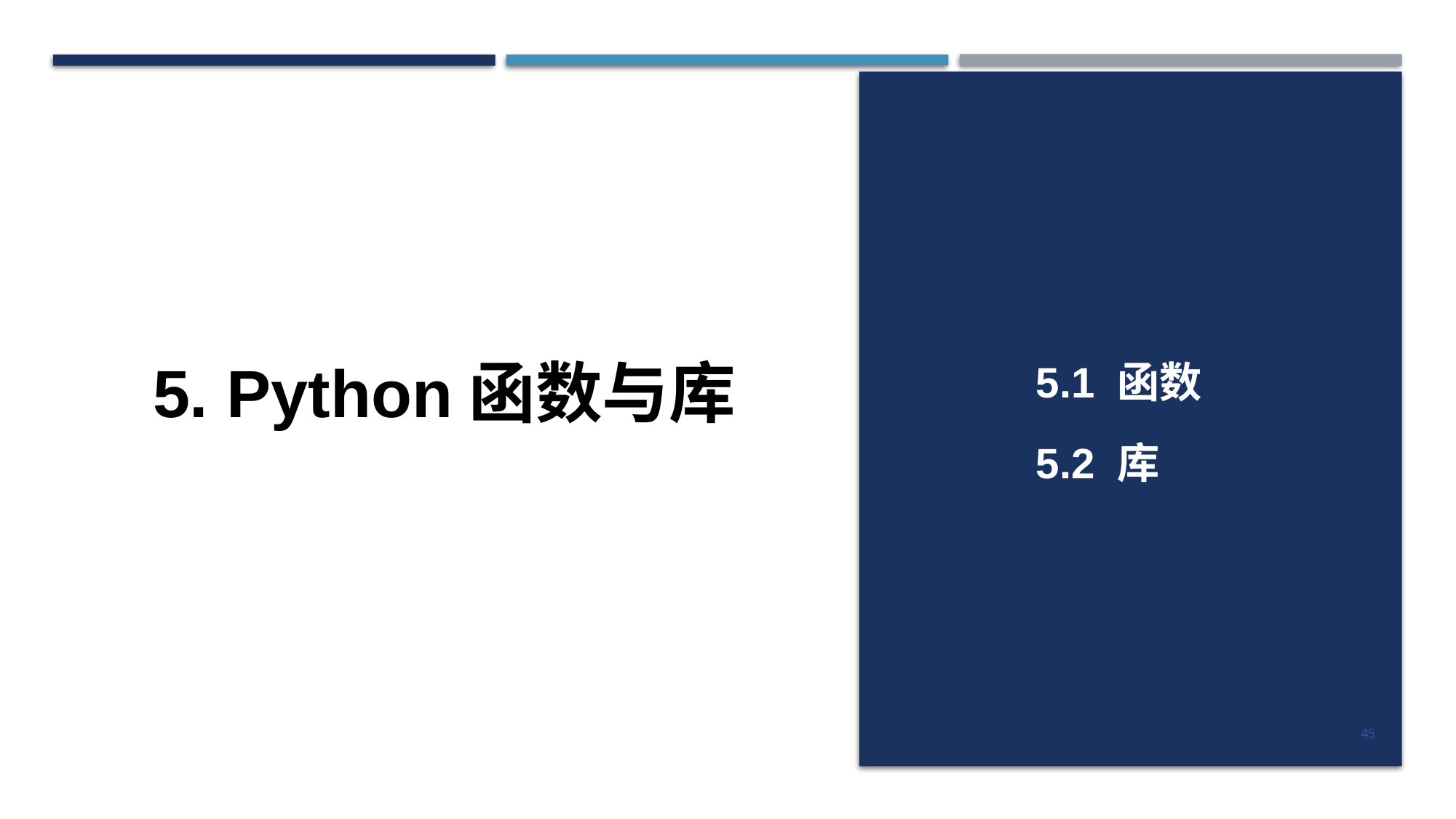

5. Python函数与库
5.1 函数
5.2 库
45